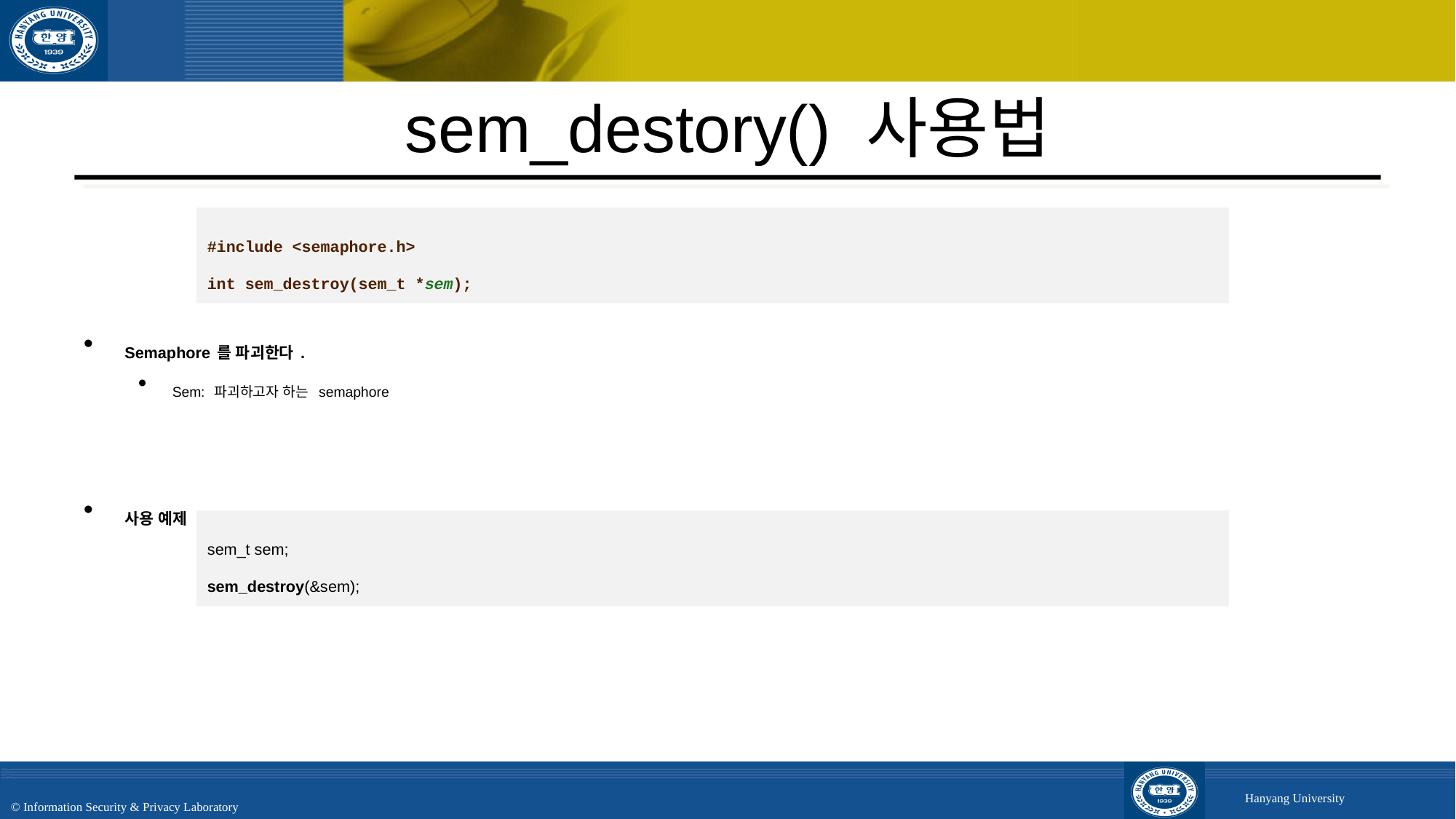

# sem_destory() 사용법

Semaphore를 파괴한다.
Sem: 파괴하고자 하는 semaphore

사용 예제
#include <semaphore.h>
int sem_destroy(sem_t *sem);
sem_t sem;
sem_destroy(&sem);